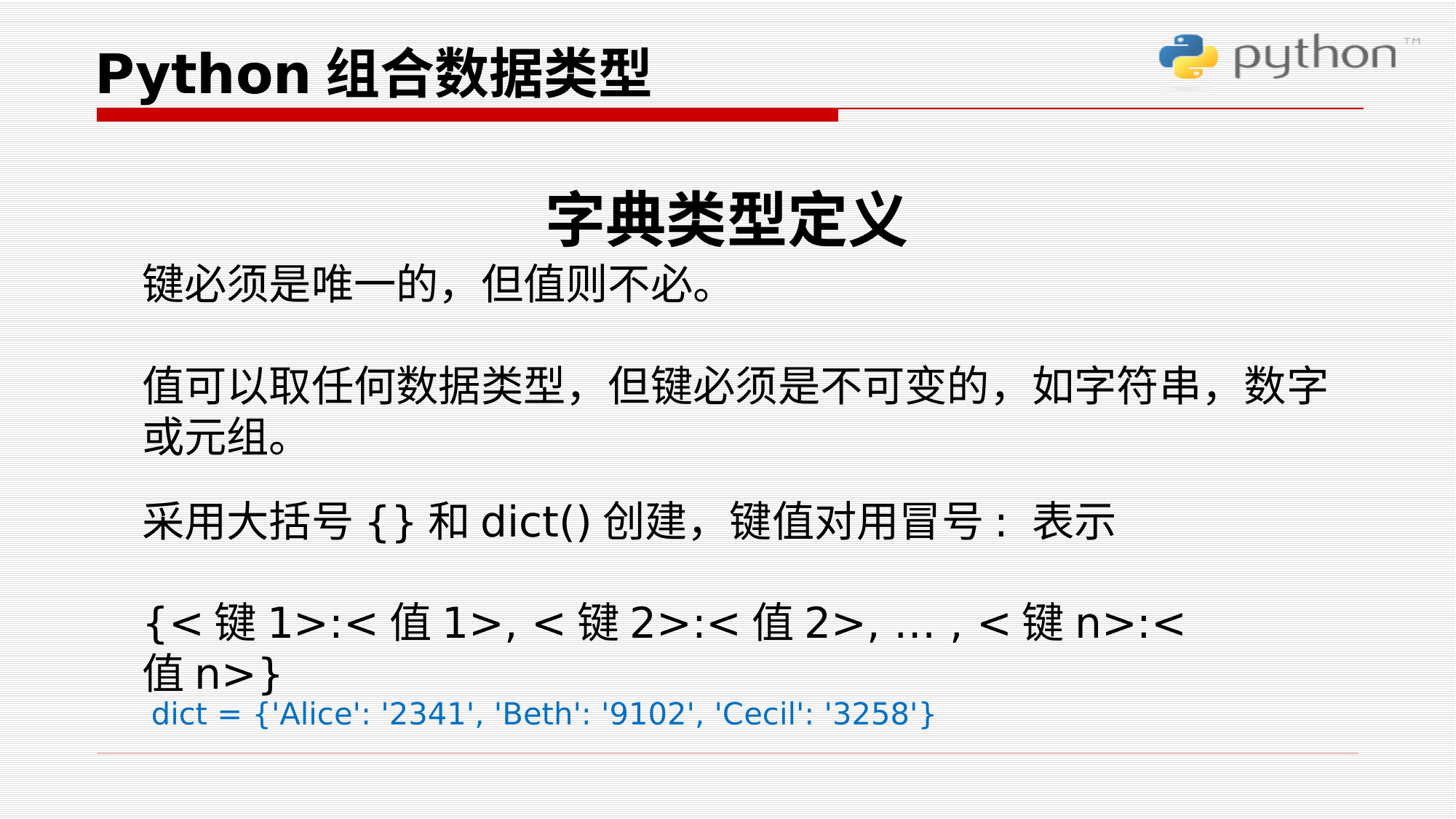

Python组合数据类型
字典类型定义
键必须是唯一的，但值则不必。

值可以取任何数据类型，但键必须是不可变的，如字符串，数字或元组。

采用大括号{}和dict()创建，键值对用冒号: 表示

{<键1>:<值1>, <键2>:<值2>, … , <键n>:<值n>}
dict = {'Alice': '2341', 'Beth': '9102', 'Cecil': '3258'}